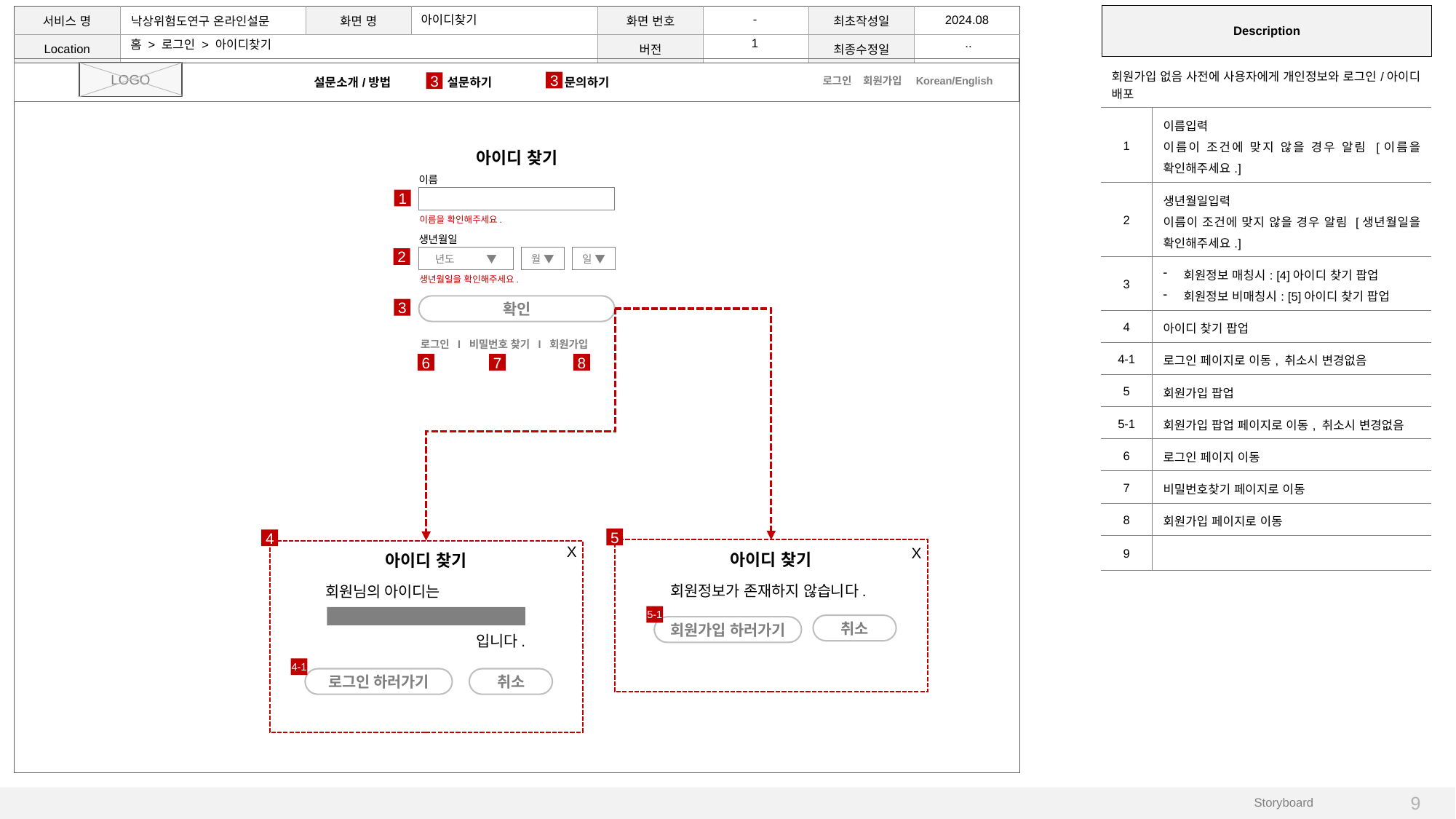

-
아이디찾기
1
..
홈 > 로그인 > 아이디찾기

| 설문소개/방법 | 설문하기 | 문의하기 |
| --- | --- | --- |
| 회원가입 없음 사전에 사용자에게 개인정보와 로그인/아이디 배포 |  |
| --- | --- |
| 1 | 이름입력 이름이 조건에 맞지 않을 경우 알림 [이름을 확인해주세요.] |
| 2 | 생년월일입력 이름이 조건에 맞지 않을 경우 알림 [생년월일을 확인해주세요.] |
| 3 | 회원정보 매칭시: [4]아이디 찾기 팝업 회원정보 비매칭시: [5]아이디 찾기 팝업 |
| 4 | 아이디 찾기 팝업 |
| 4-1 | 로그인 페이지로 이동, 취소시 변경없음 |
| 5 | 회원가입 팝업 |
| 5-1 | 회원가입 팝업 페이지로 이동, 취소시 변경없음 |
| 6 | 로그인 페이지 이동 |
| 7 | 비밀번호찾기 페이지로 이동 |
| 8 | 회원가입 페이지로 이동 |
| 9 |  |
LOGO
3
3
로그인    회원가입    Korean/English
아이디 찾기
이름

1
이름을 확인해주세요.
생년월일
년도           ▼
월 ▼
일 ▼
2
생년월일을 확인해주세요.
확인
3
로그인  l  비밀번호 찾기  l  회원가입
6
7
8
5
4

X
X
아이디 찾기
아이디 찾기
회원정보가 존재하지 않습니다.
회원님의 아이디는
5-1

취소
회원가입 하러가기
입니다.
4-1
취소
로그인 하러가기
9